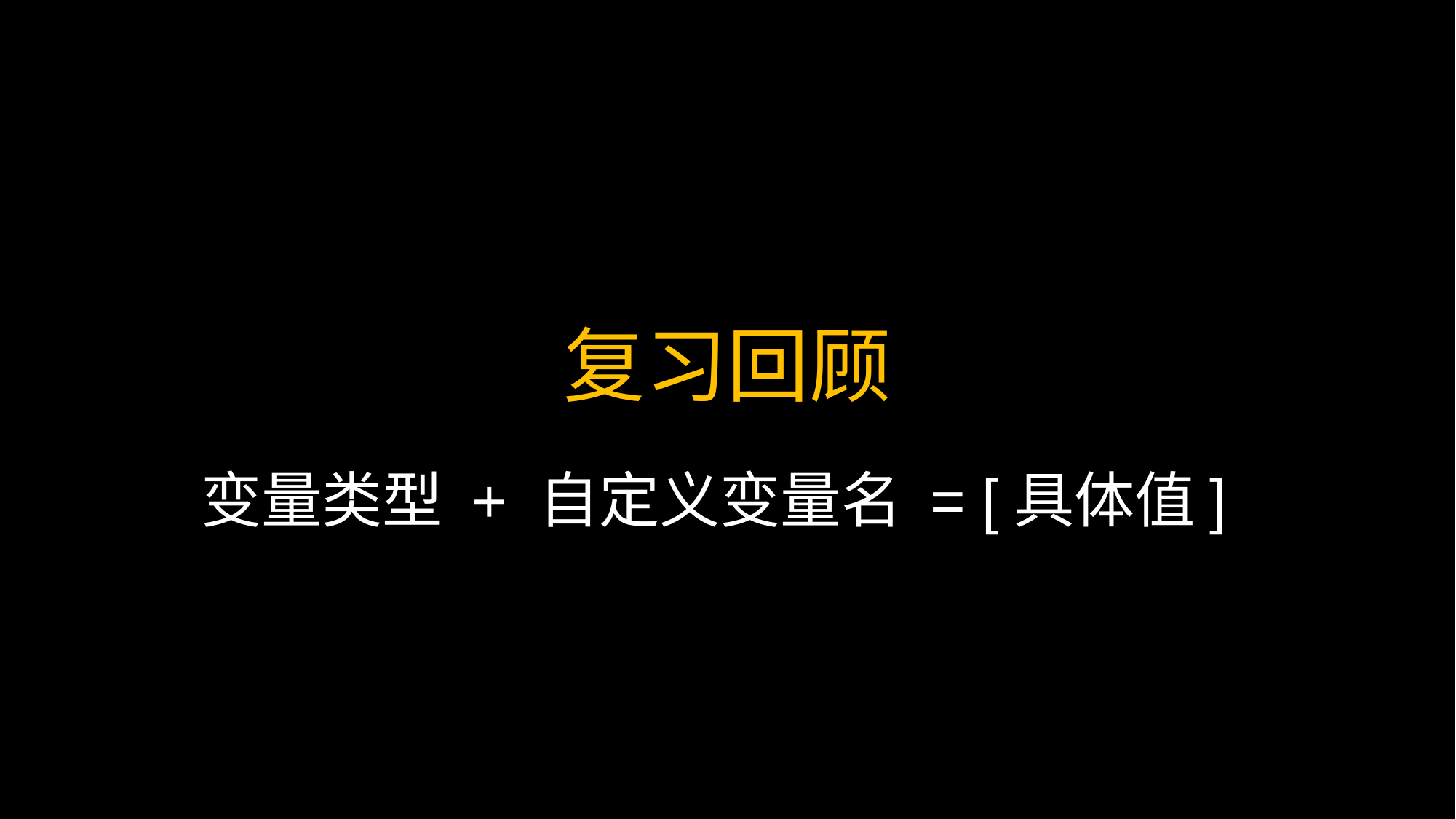

# 复习回顾
变量类型 + 自定义变量名 = [具体值]